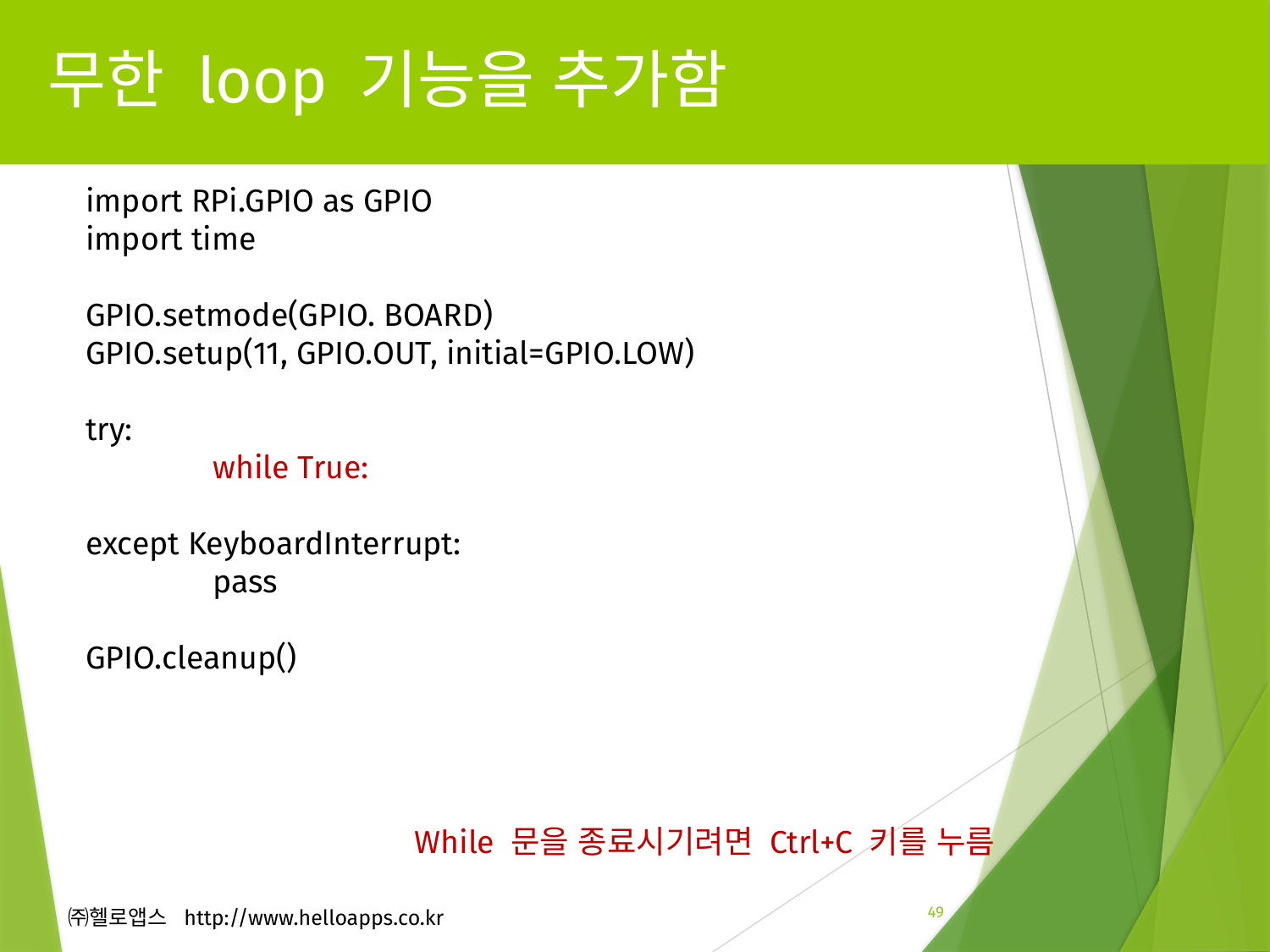

# 무한 loop 기능을 추가함
import RPi.GPIO as GPIO
import time

GPIO.setmode(GPIO. BOARD)
GPIO.setup(11, GPIO.OUT, initial=GPIO.LOW)

try:
	while True:

except KeyboardInterrupt:
	pass

GPIO.cleanup()
While 문을 종료시기려면 Ctrl+C 키를 누름
49